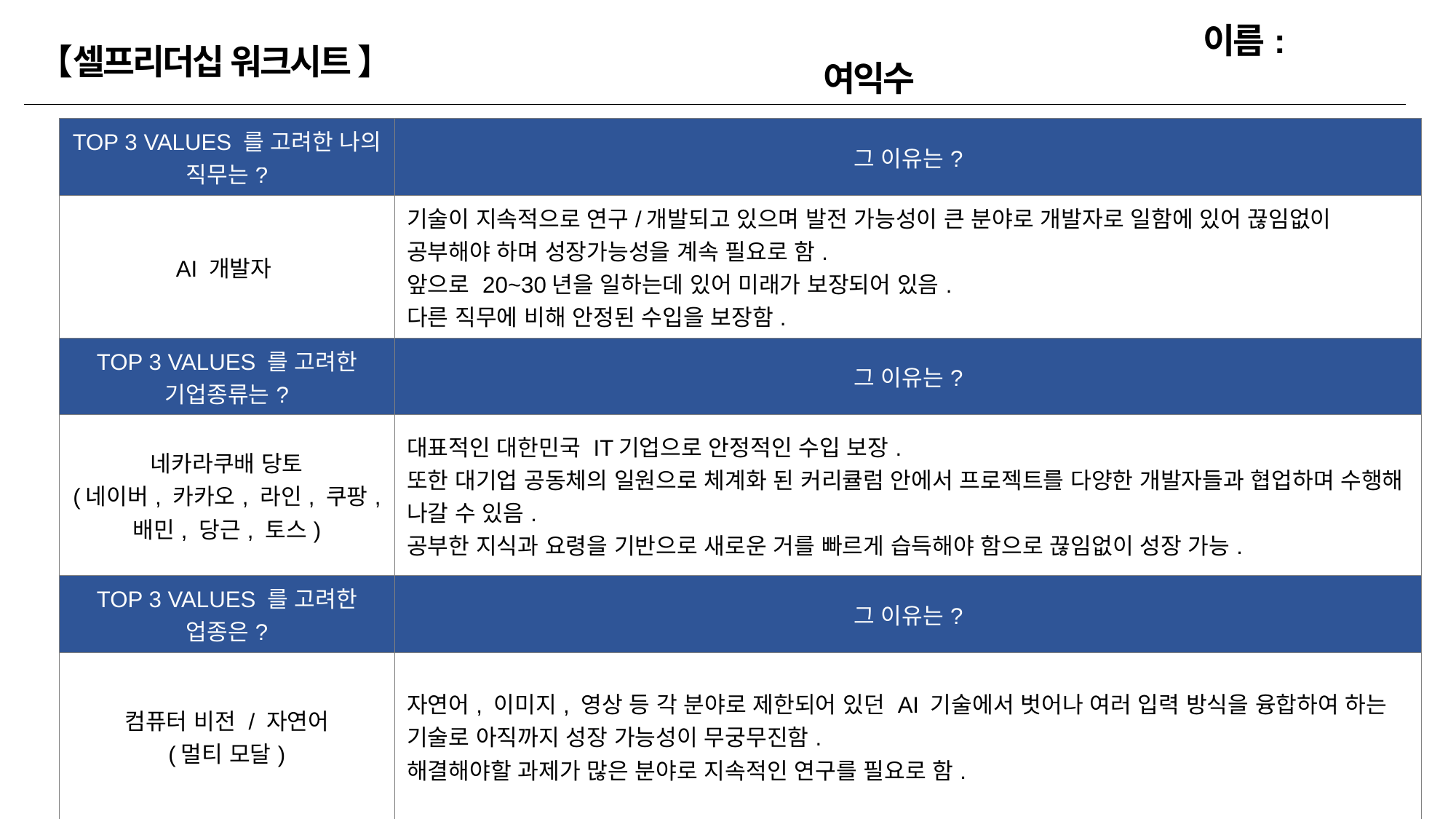

이름:  여익수
【셀프리더십 워크시트 】
| TOP 3 VALUES 를 고려한 나의 직무는? | 그 이유는? |
| --- | --- |
| AI 개발자 | 기술이 지속적으로 연구/개발되고 있으며 발전 가능성이 큰 분야로 개발자로 일함에 있어 끊임없이 공부해야 하며 성장가능성을 계속 필요로 함. 앞으로 20~30년을 일하는데 있어 미래가 보장되어 있음. 다른 직무에 비해 안정된 수입을 보장함. |
| TOP 3 VALUES 를 고려한 기업종류는? | 그 이유는? |
| 네카라쿠배 당토 (네이버, 카카오, 라인, 쿠팡, 배민, 당근, 토스) | 대표적인 대한민국 IT기업으로 안정적인 수입 보장. 또한 대기업 공동체의 일원으로 체계화 된 커리큘럼 안에서 프로젝트를 다양한 개발자들과 협업하며 수행해 나갈 수 있음. 공부한 지식과 요령을 기반으로 새로운 거를 빠르게 습득해야 함으로 끊임없이 성장 가능. |
| TOP 3 VALUES 를 고려한 업종은? | 그 이유는? |
| 컴퓨터 비전 / 자연어 (멀티 모달) | 자연어, 이미지, 영상 등 각 분야로 제한되어 있던 AI 기술에서 벗어나 여러 입력 방식을 융합하여 하는 기술로 아직까지 성장 가능성이 무궁무진함. 해결해야할 과제가 많은 분야로 지속적인 연구를 필요로 함. |